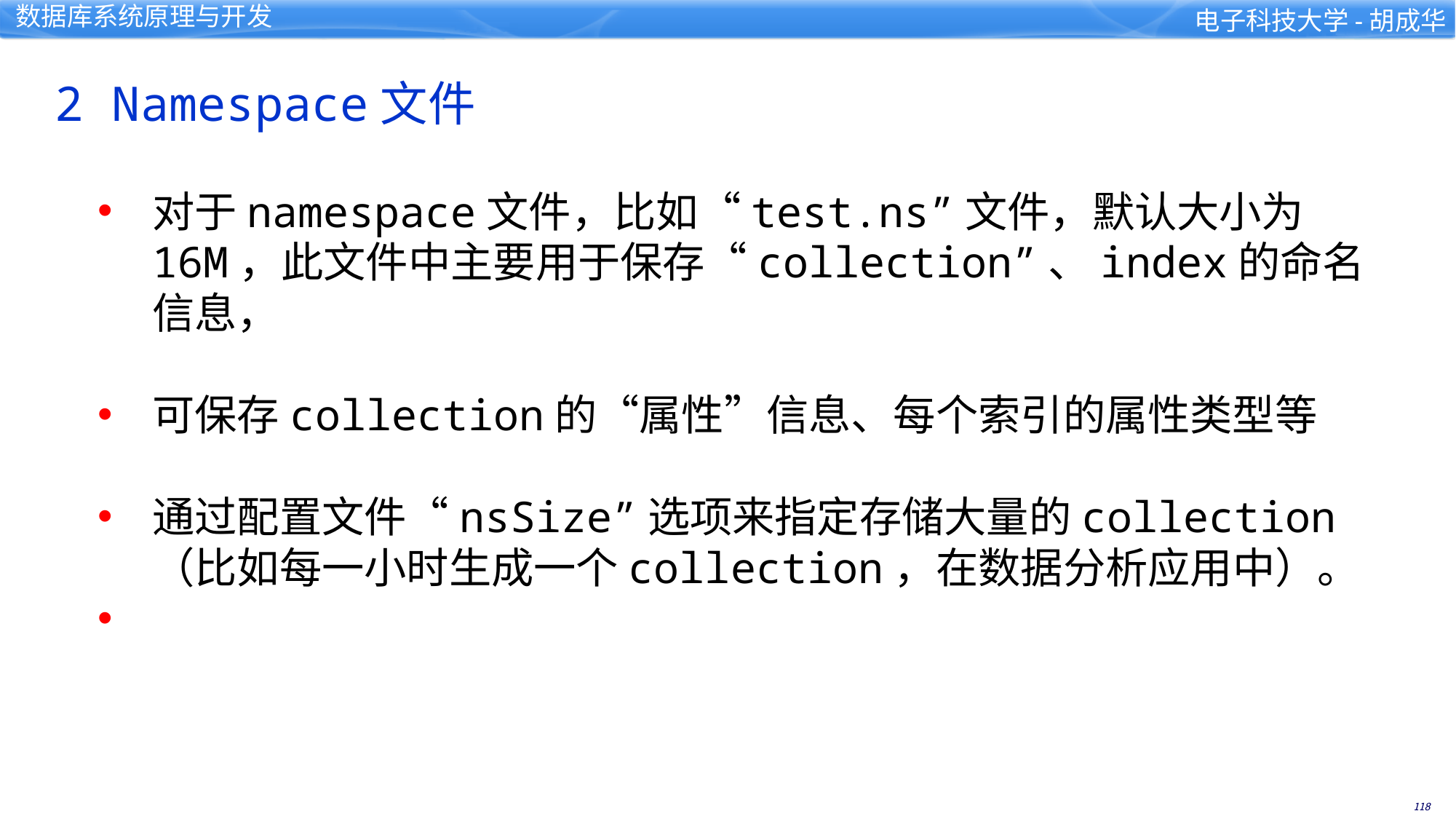

2 Namespace文件
对于namespace文件，比如“test.ns”文件，默认大小为16M，此文件中主要用于保存“collection”、index的命名信息，

可保存collection的“属性”信息、每个索引的属性类型等

通过配置文件“nsSize”选项来指定存储大量的collection（比如每一小时生成一个collection，在数据分析应用中）。